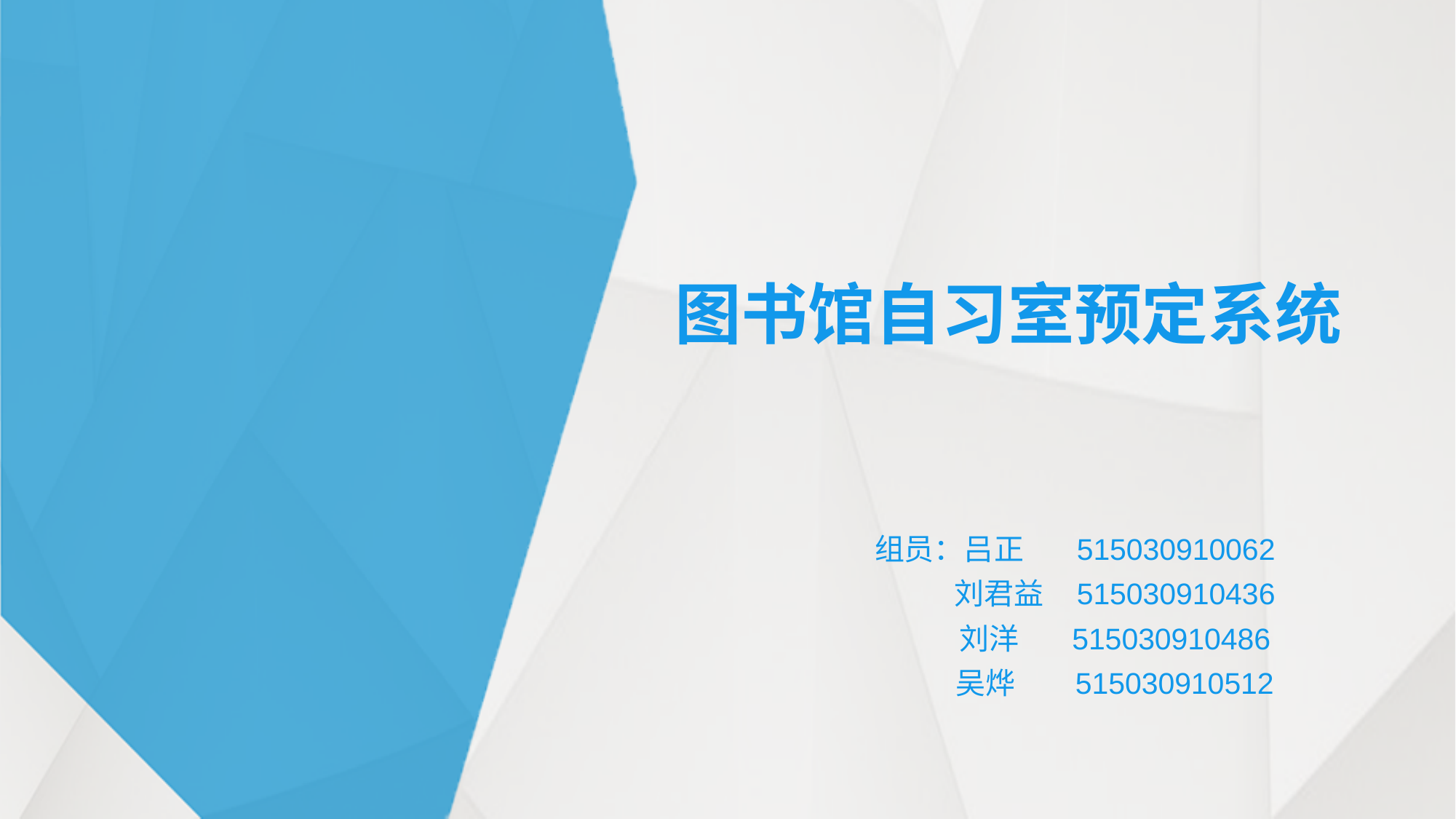

# 图书馆自习室预定系统
组员：吕正       515030910062
           刘君益    515030910436
           刘洋       515030910486
           吴烨        515030910512